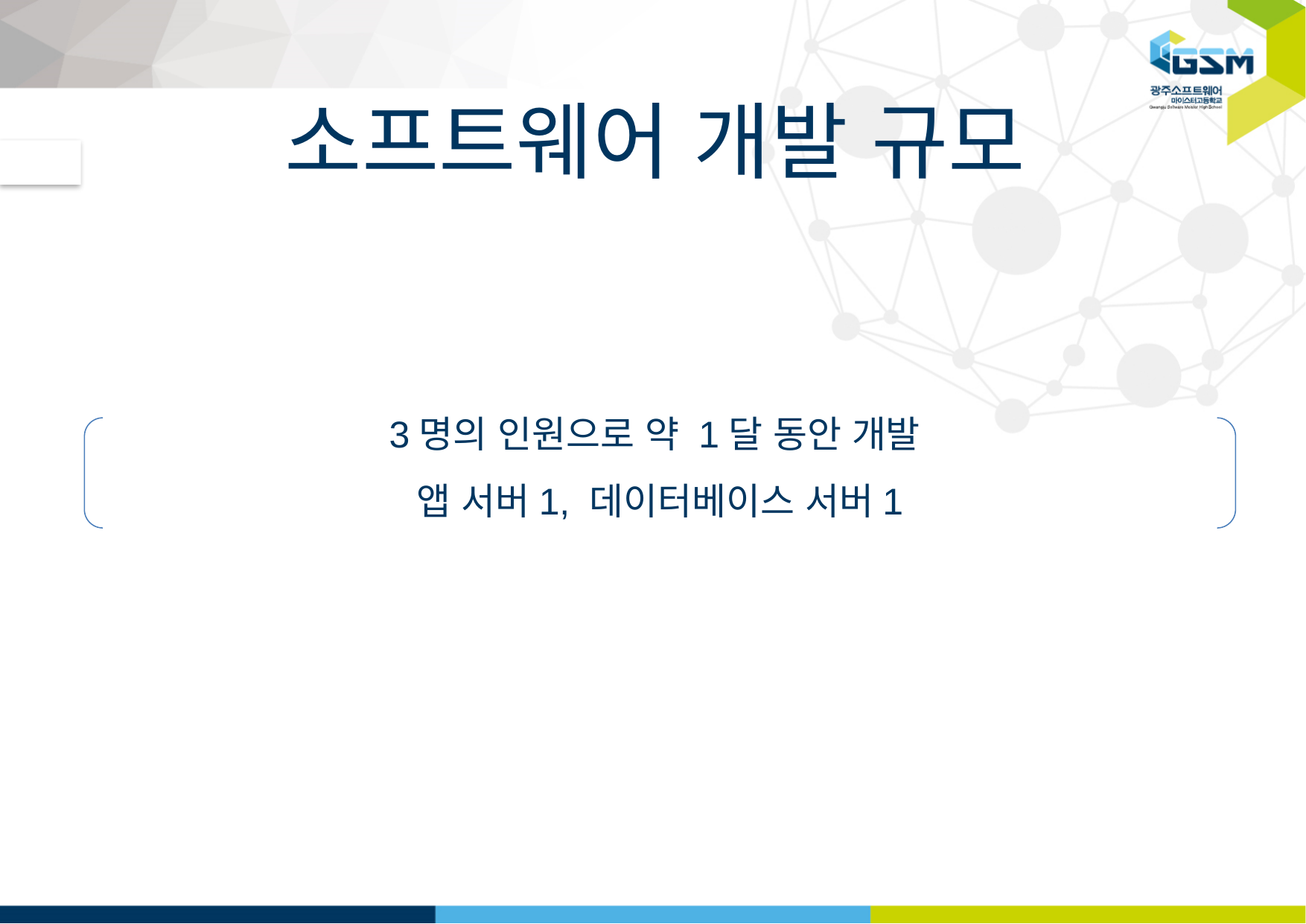

소프트웨어 개발 규모

3명의 인원으로 약 1달 동안 개발
앱 서버1, 데이터베이스 서버1